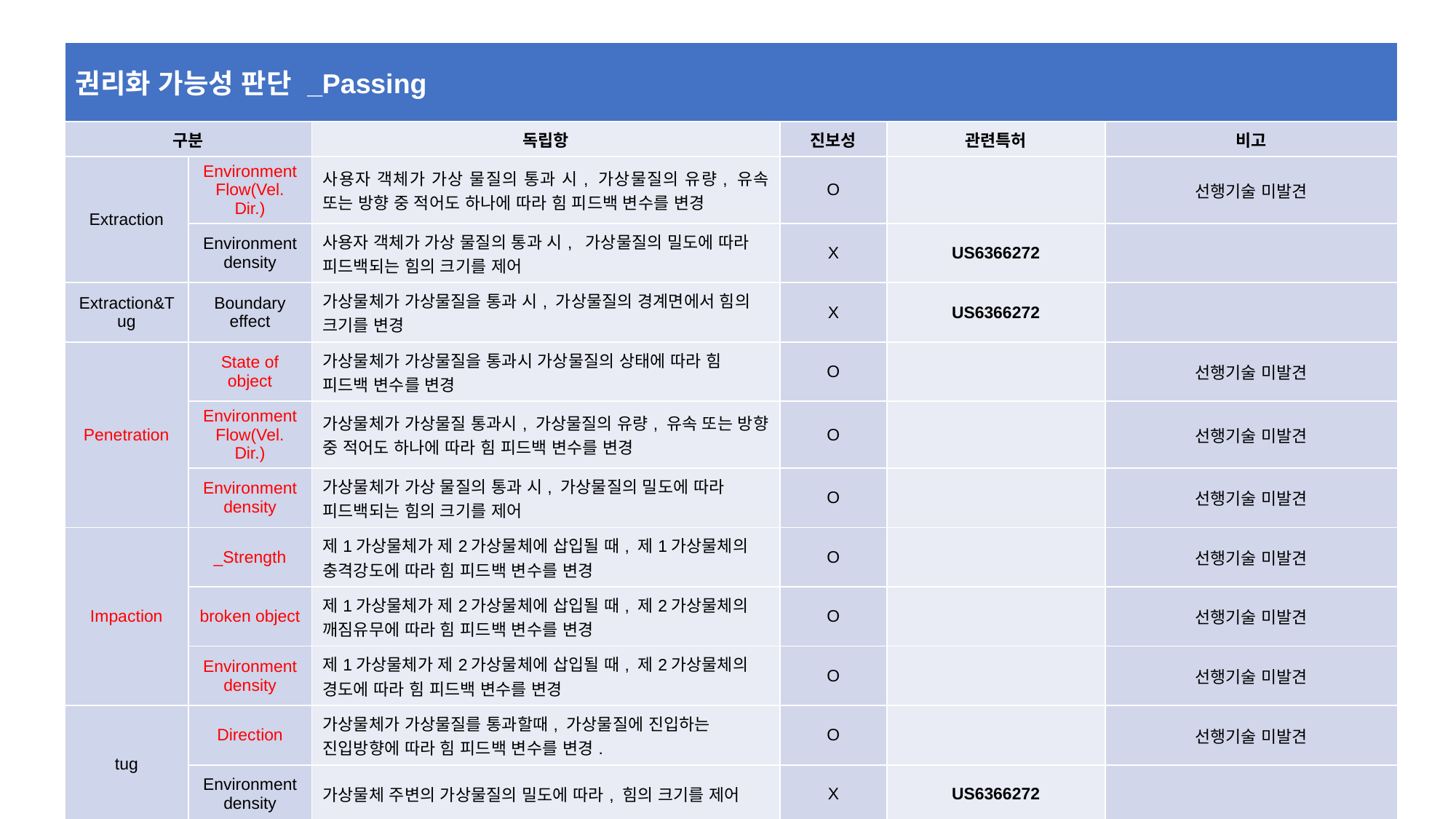

| 권리화 가능성 판단 \_Passing |  |  |  |  |  |
| --- | --- | --- | --- | --- | --- |
| 구분 |  | 독립항 | 진보성 | 관련특허 | 비고 |
| Extraction | Environment Flow(Vel. Dir.) | 사용자 객체가 가상 물질의 통과 시, 가상물질의 유량, 유속 또는 방향 중 적어도 하나에 따라 힘 피드백 변수를 변경 | O |  | 선행기술 미발견 |
|  | Environment density | 사용자 객체가 가상 물질의 통과 시, 가상물질의 밀도에 따라 피드백되는 힘의 크기를 제어 | X | US6366272 |  |
| Extraction&Tug | Boundary effect | 가상물체가 가상물질을 통과 시, 가상물질의 경계면에서 힘의 크기를 변경 | X | US6366272 |  |
| Penetration | State of object | 가상물체가 가상물질을 통과시 가상물질의 상태에 따라 힘 피드백 변수를 변경 | O |  | 선행기술 미발견 |
|  | Environment Flow(Vel. Dir.) | 가상물체가 가상물질 통과시, 가상물질의 유량, 유속 또는 방향 중 적어도 하나에 따라 힘 피드백 변수를 변경 | O |  | 선행기술 미발견 |
|  | Environment density | 가상물체가 가상 물질의 통과 시, 가상물질의 밀도에 따라 피드백되는 힘의 크기를 제어 | O |  | 선행기술 미발견 |
| Impaction | \_Strength | 제1가상물체가 제2가상물체에 삽입될 때, 제1가상물체의 충격강도에 따라 힘 피드백 변수를 변경 | O |  | 선행기술 미발견 |
|  | broken object | 제1가상물체가 제2가상물체에 삽입될 때, 제2가상물체의 깨짐유무에 따라 힘 피드백 변수를 변경 | O |  | 선행기술 미발견 |
|  | Environment density | 제1가상물체가 제2가상물체에 삽입될 때, 제2가상물체의 경도에 따라 힘 피드백 변수를 변경 | O |  | 선행기술 미발견 |
| tug | Direction | 가상물체가 가상물질를 통과할때, 가상물질에 진입하는 진입방향에 따라 힘 피드백 변수를 변경. | O |  | 선행기술 미발견 |
|  | Environment density | 가상물체 주변의 가상물질의 밀도에 따라, 힘의 크기를 제어 | X | US6366272 |  |